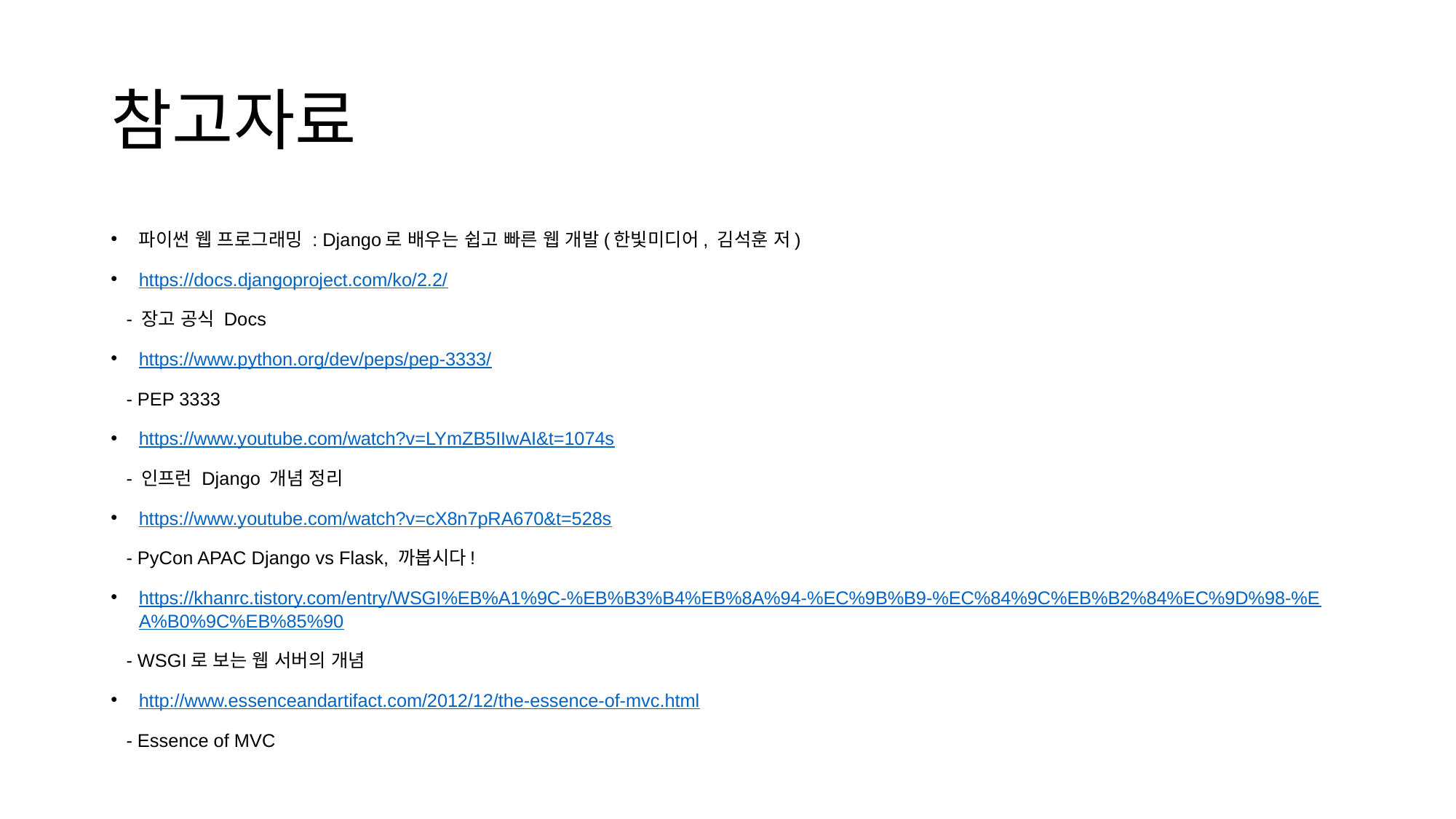

# 참고자료
파이썬 웹 프로그래밍 : Django로 배우는 쉽고 빠른 웹 개발(한빛미디어, 김석훈 저)
https://docs.djangoproject.com/ko/2.2/
   - 장고 공식 Docs
https://www.python.org/dev/peps/pep-3333/
   - PEP 3333
https://www.youtube.com/watch?v=LYmZB5IIwAI&t=1074s
   - 인프런 Django 개념 정리
https://www.youtube.com/watch?v=cX8n7pRA670&t=528s
   - PyCon APAC Django vs Flask, 까봅시다!
https://khanrc.tistory.com/entry/WSGI%EB%A1%9C-%EB%B3%B4%EB%8A%94-%EC%9B%B9-%EC%84%9C%EB%B2%84%EC%9D%98-%EA%B0%9C%EB%85%90
   - WSGI로 보는 웹 서버의 개념
http://www.essenceandartifact.com/2012/12/the-essence-of-mvc.html
   - Essence of MVC